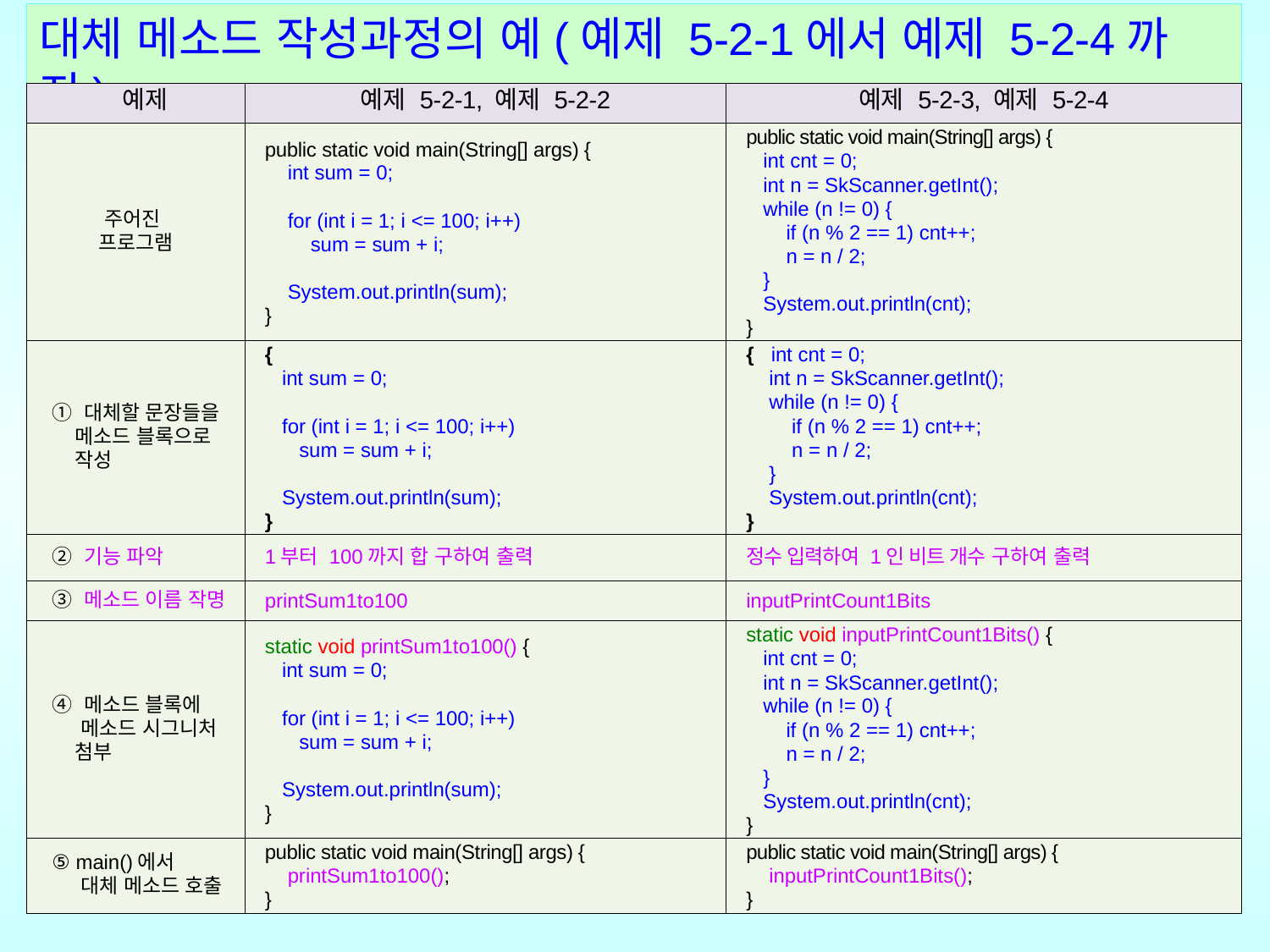

대체 메소드 작성과정의 예(예제 5-2-1에서 예제 5-2-4까지)
| 예제 | 예제 5-2-1, 예제 5-2-2 | 예제 5-2-3, 예제 5-2-4 |
| --- | --- | --- |
| 주어진 프로그램 | public static void main(String[] args) { int sum = 0; for (int i = 1; i <= 100; i++) sum = sum + i; System.out.println(sum); } | public static void main(String[] args) { int cnt = 0; int n = SkScanner.getInt(); while (n != 0) { if (n % 2 == 1) cnt++; n = n / 2; } System.out.println(cnt); } |
| ① 대체할 문장들을 메소드 블록으로 작성 | { int sum = 0; for (int i = 1; i <= 100; i++) sum = sum + i; System.out.println(sum); } | { int cnt = 0; int n = SkScanner.getInt(); while (n != 0) { if (n % 2 == 1) cnt++; n = n / 2; } System.out.println(cnt); } |
| ② 기능 파악 | 1부터 100까지 합 구하여 출력 | 정수 입력하여 1인 비트 개수 구하여 출력 |
| ③ 메소드 이름 작명 | printSum1to100 | inputPrintCount1Bits |
| ④ 메소드 블록에 메소드 시그니처 첨부 | static void printSum1to100() { int sum = 0; for (int i = 1; i <= 100; i++) sum = sum + i; System.out.println(sum); } | static void inputPrintCount1Bits() { int cnt = 0; int n = SkScanner.getInt(); while (n != 0) { if (n % 2 == 1) cnt++; n = n / 2; } System.out.println(cnt); } |
| ⑤ main()에서 대체 메소드 호출 | public static void main(String[] args) { printSum1to100(); } | public static void main(String[] args) { inputPrintCount1Bits(); } |